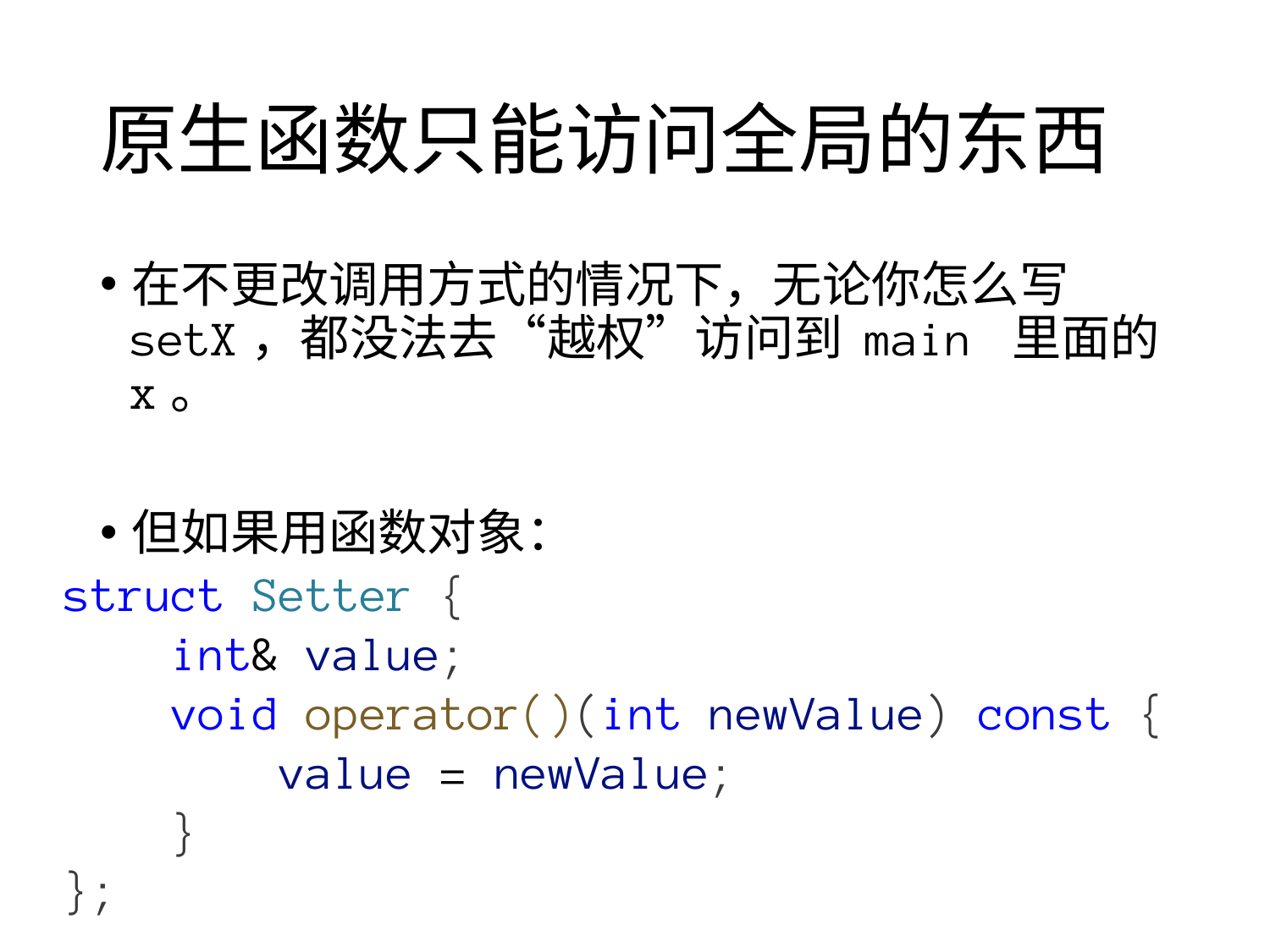

# 原生函数只能访问全局的东西
在不更改调用方式的情况下，无论你怎么写 setX，都没法去“越权”访问到 main 里面的 x。

但如果用函数对象：
struct Setter {
    int& value;
    void operator()(int newValue) const {
        value = newValue;
    }
};